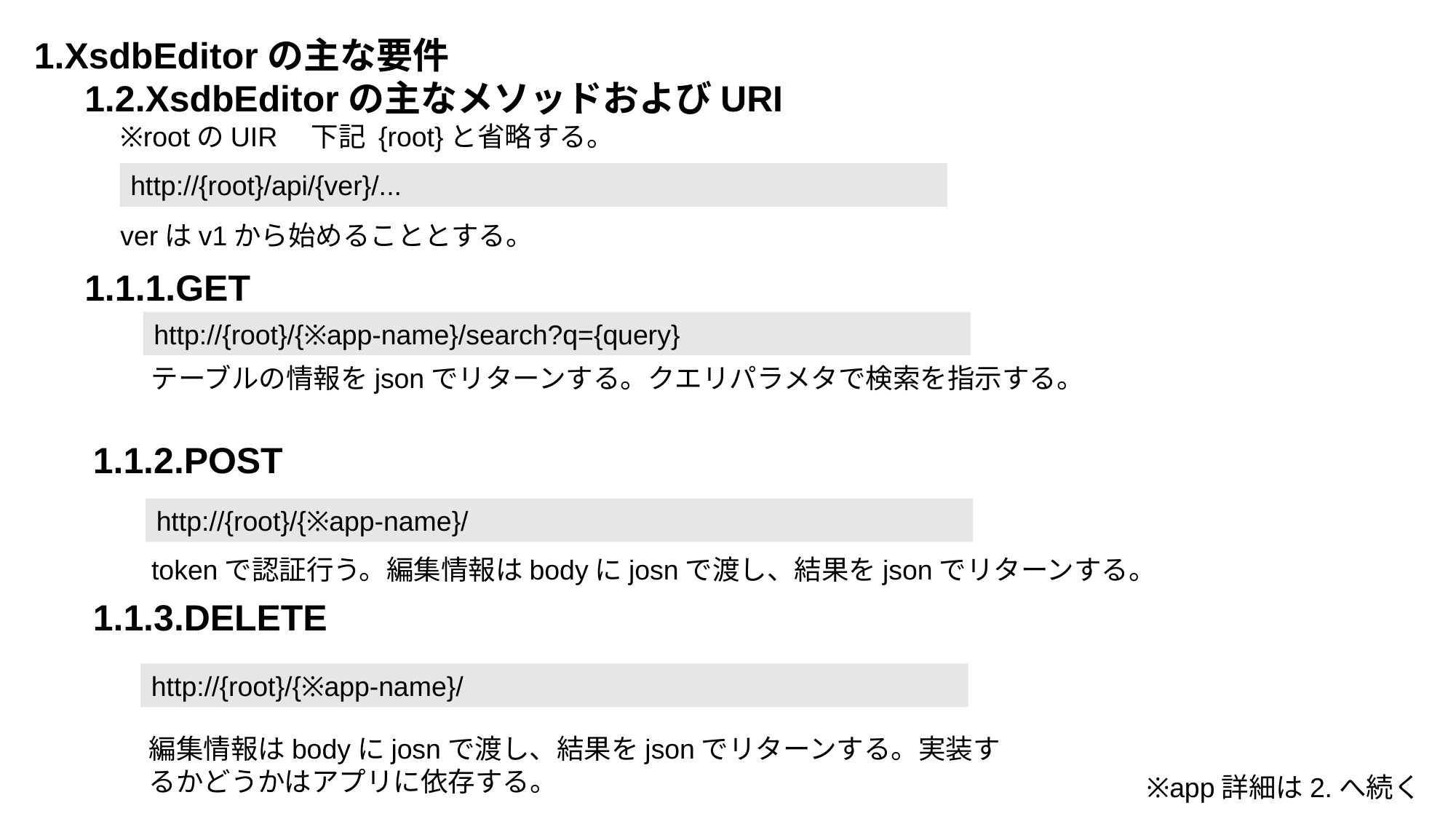

1.XsdbEditorの主な要件
1.2.XsdbEditorの主なメソッドおよびURI
※rootのUIR　下記 {root}と省略する。
http://{root}/api/{ver}/...
verはv1から始めることとする。
1.1.1.GET
http://{root}/{※app-name}/search?q={query}
テーブルの情報をjsonでリターンする。クエリパラメタで検索を指示する。
1.1.2.POST
http://{root}/{※app-name}/
tokenで認証行う。編集情報はbodyにjosnで渡し、結果をjsonでリターンする。
1.1.3.DELETE
http://{root}/{※app-name}/
編集情報はbodyにjosnで渡し、結果をjsonでリターンする。実装するかどうかはアプリに依存する。
※app詳細は2.へ続く